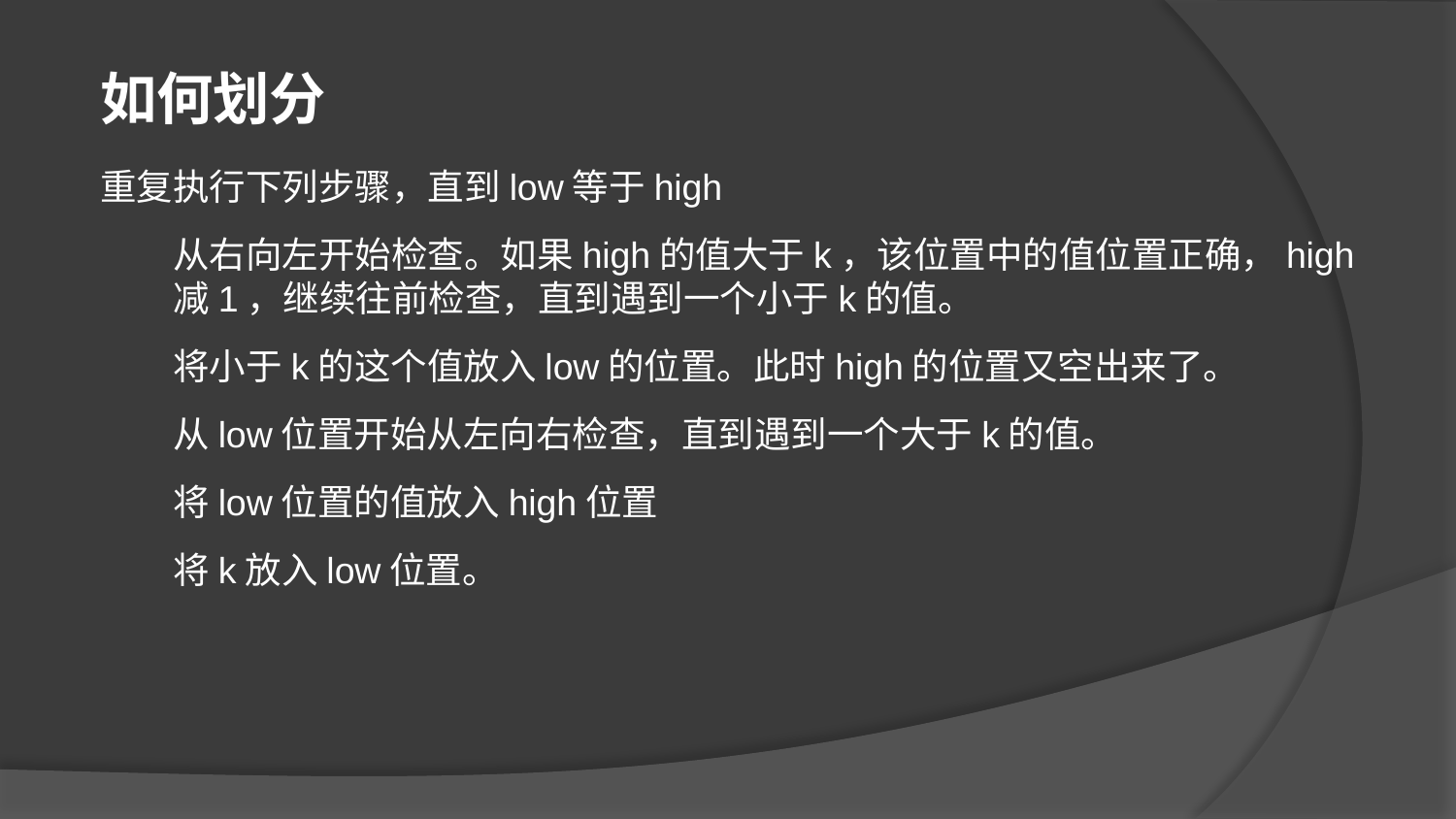

如何划分
重复执行下列步骤，直到low等于high
从右向左开始检查。如果high的值大于k，该位置中的值位置正确，high减1，继续往前检查，直到遇到一个小于k的值。
将小于k的这个值放入low的位置。此时high的位置又空出来了。
从low位置开始从左向右检查，直到遇到一个大于k的值。
将low位置的值放入high位置
将k放入low位置。